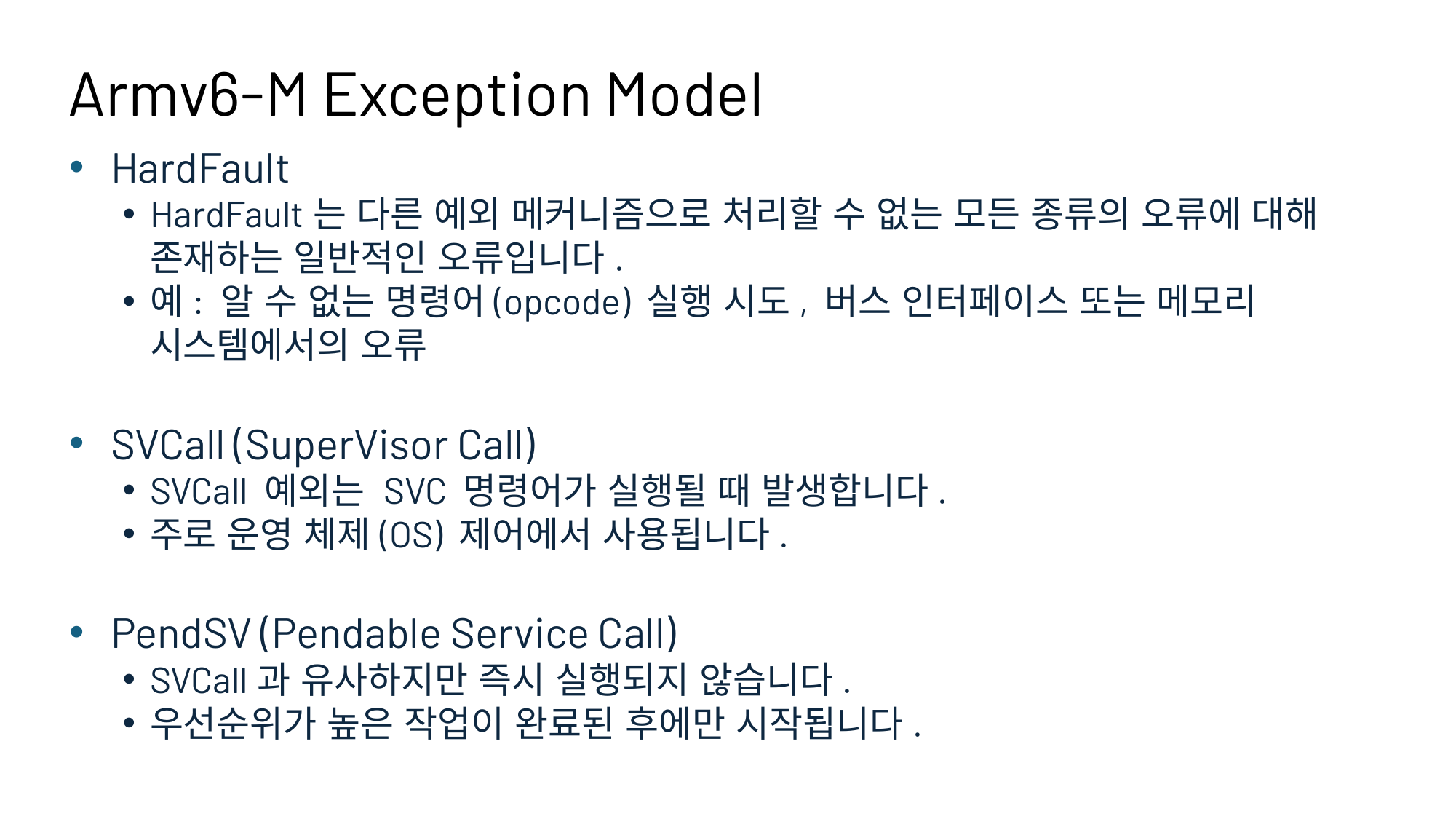

# Armv6-M Exception Model
HardFault
HardFault는 다른 예외 메커니즘으로 처리할 수 없는 모든 종류의 오류에 대해 존재하는 일반적인 오류입니다.
예: 알 수 없는 명령어(opcode) 실행 시도, 버스 인터페이스 또는 메모리 시스템에서의 오류

SVCall (SuperVisor Call)
SVCall 예외는 SVC 명령어가 실행될 때 발생합니다.
주로 운영 체제(OS) 제어에서 사용됩니다.

PendSV (Pendable Service Call)
SVCall과 유사하지만 즉시 실행되지 않습니다.
우선순위가 높은 작업이 완료된 후에만 시작됩니다.